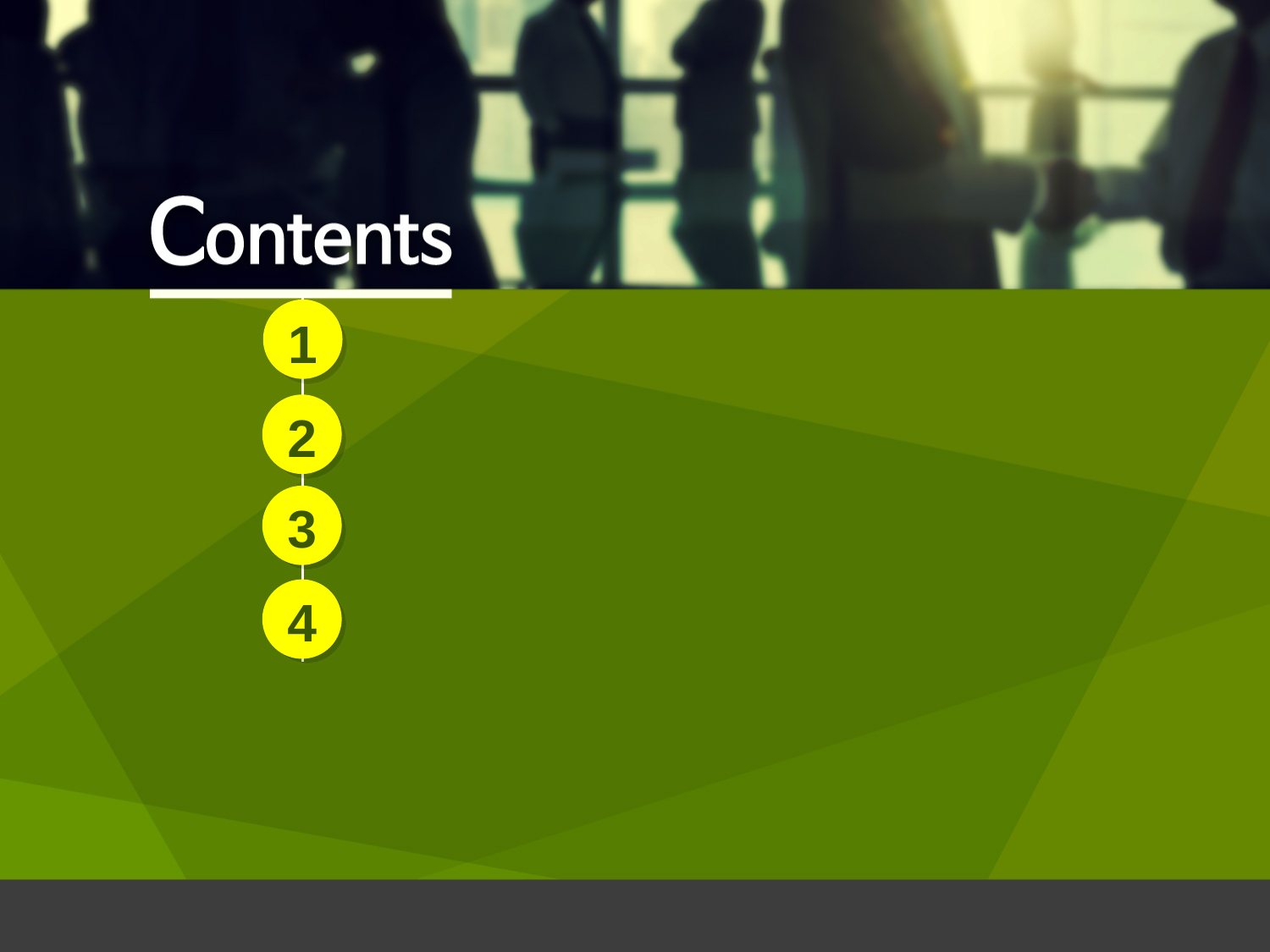

1
편의점 재고관리 시스템 소개

2
프로젝트 일정

3
프로젝트 역할

4
실행 결과